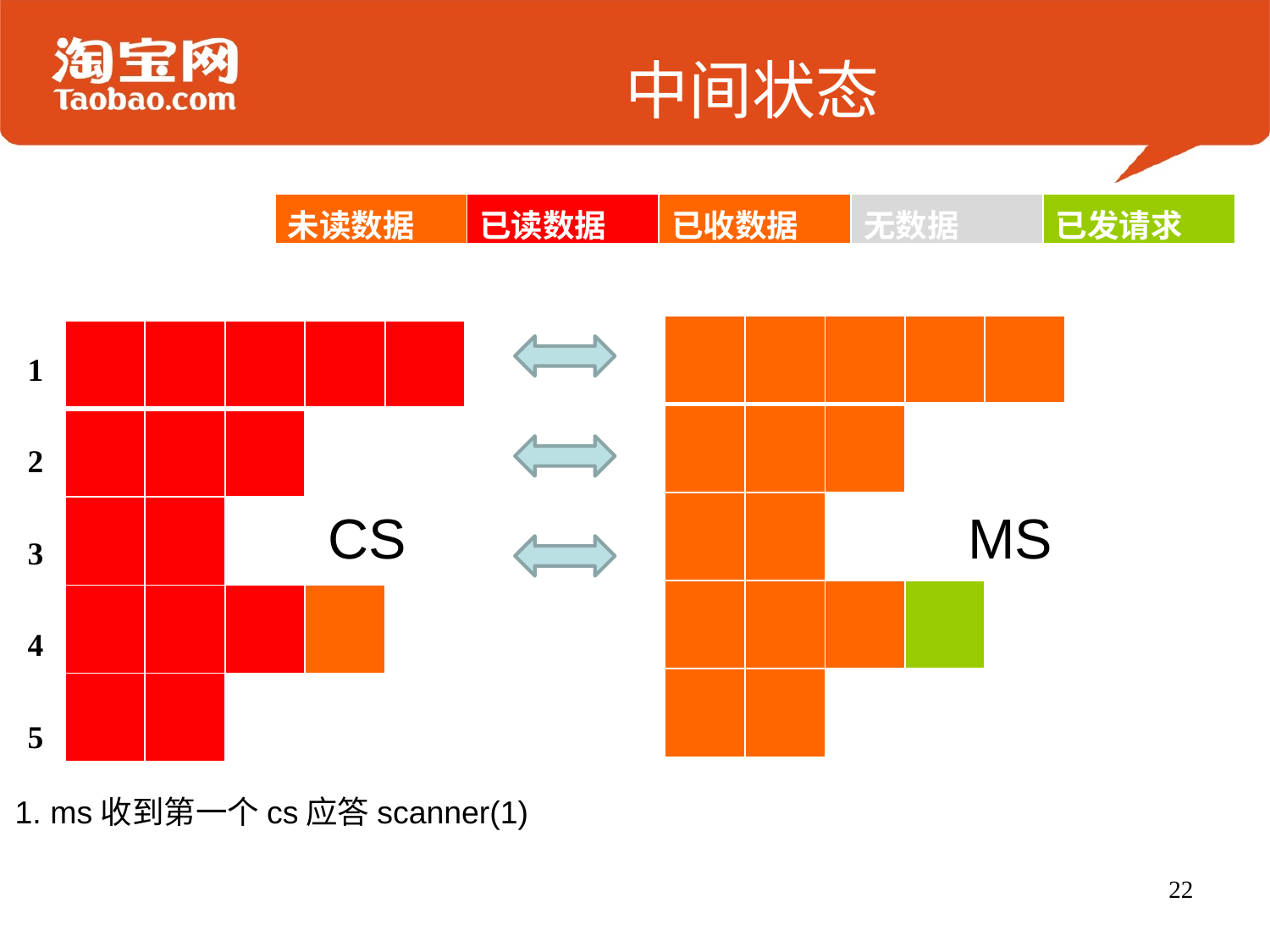

# 中间状态
| 未读数据 | 已读数据 | 已收数据 | 无数据 | 已发请求 |
| --- | --- | --- | --- | --- |
|  |  |  |  |  |
| --- | --- | --- | --- | --- |
|  |  |  |  |  |
|  |  |  |  |  |
|  |  |  |  |  |
|  |  |  |  |  |
|  |  |  |  |  |
| --- | --- | --- | --- | --- |
|  |  |  |  |  |
|  |  |  |  |  |
|  |  |  |  |  |
|  |  |  |  |  |

| 1 |
| --- |
| 2 |
| 3 |
| 4 |
| 5 |

CS
MS

1. ms收到第一个cs应答scanner(1)
22